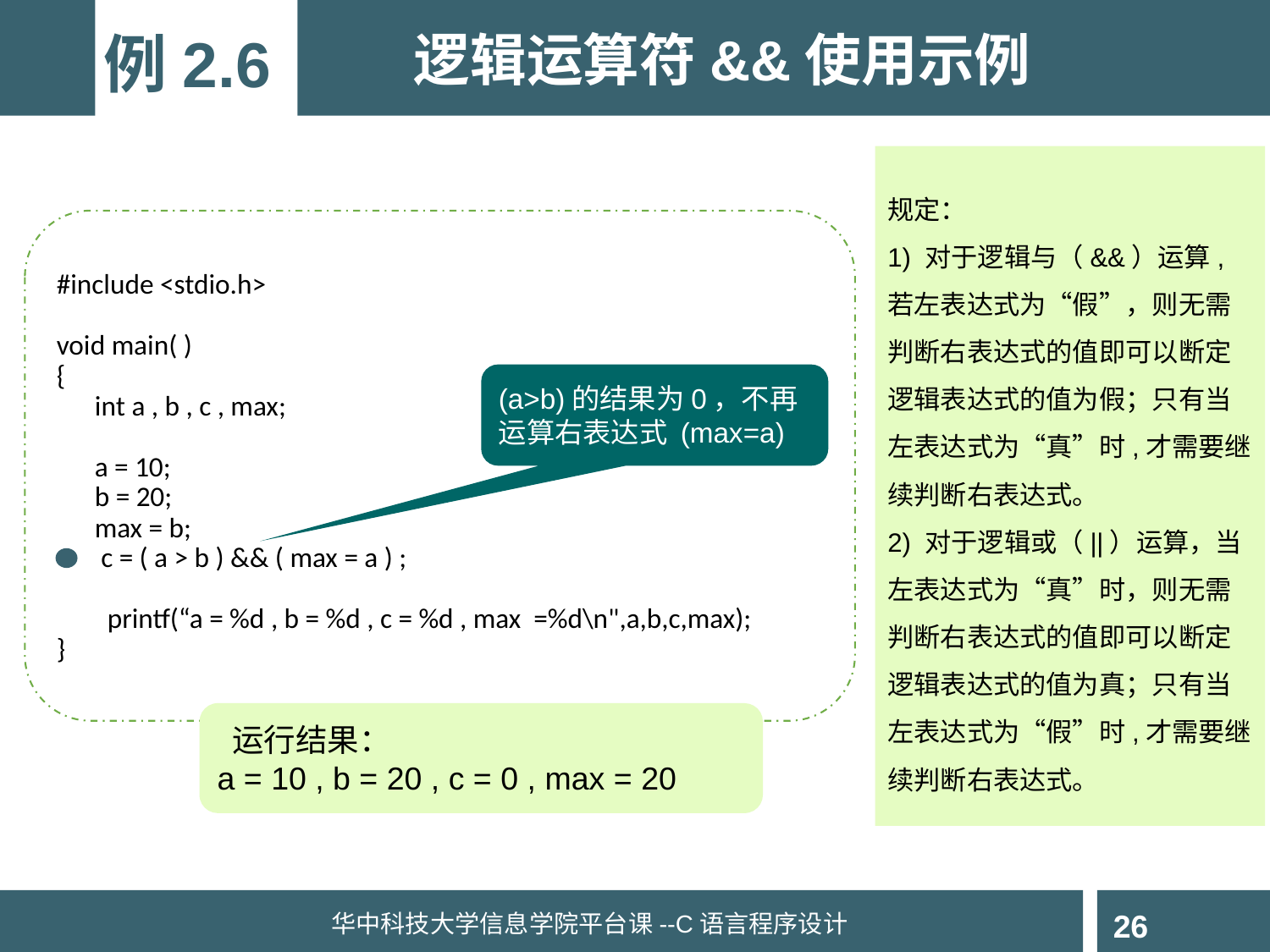

逻辑运算符&&使用示例
例2.6
规定：
1) 对于逻辑与（&&）运算,若左表达式为“假”，则无需判断右表达式的值即可以断定逻辑表达式的值为假；只有当左表达式为“真”时,才需要继续判断右表达式。
2) 对于逻辑或（||）运算，当左表达式为“真”时，则无需判断右表达式的值即可以断定逻辑表达式的值为真；只有当左表达式为“假”时,才需要继续判断右表达式。

#include <stdio.h>

void main( )
{
      int a , b , c , max;

      a = 10;
      b = 20;
      max = b;
       c = ( a > b ) && ( max = a ) ;

        printf(“a = %d , b = %d , c = %d , max  =%d\n",a,b,c,max);
}

(a>b)的结果为0，不再运算右表达式 (max=a)

 运行结果：
a = 10 , b = 20 , c = 0 , max = 20